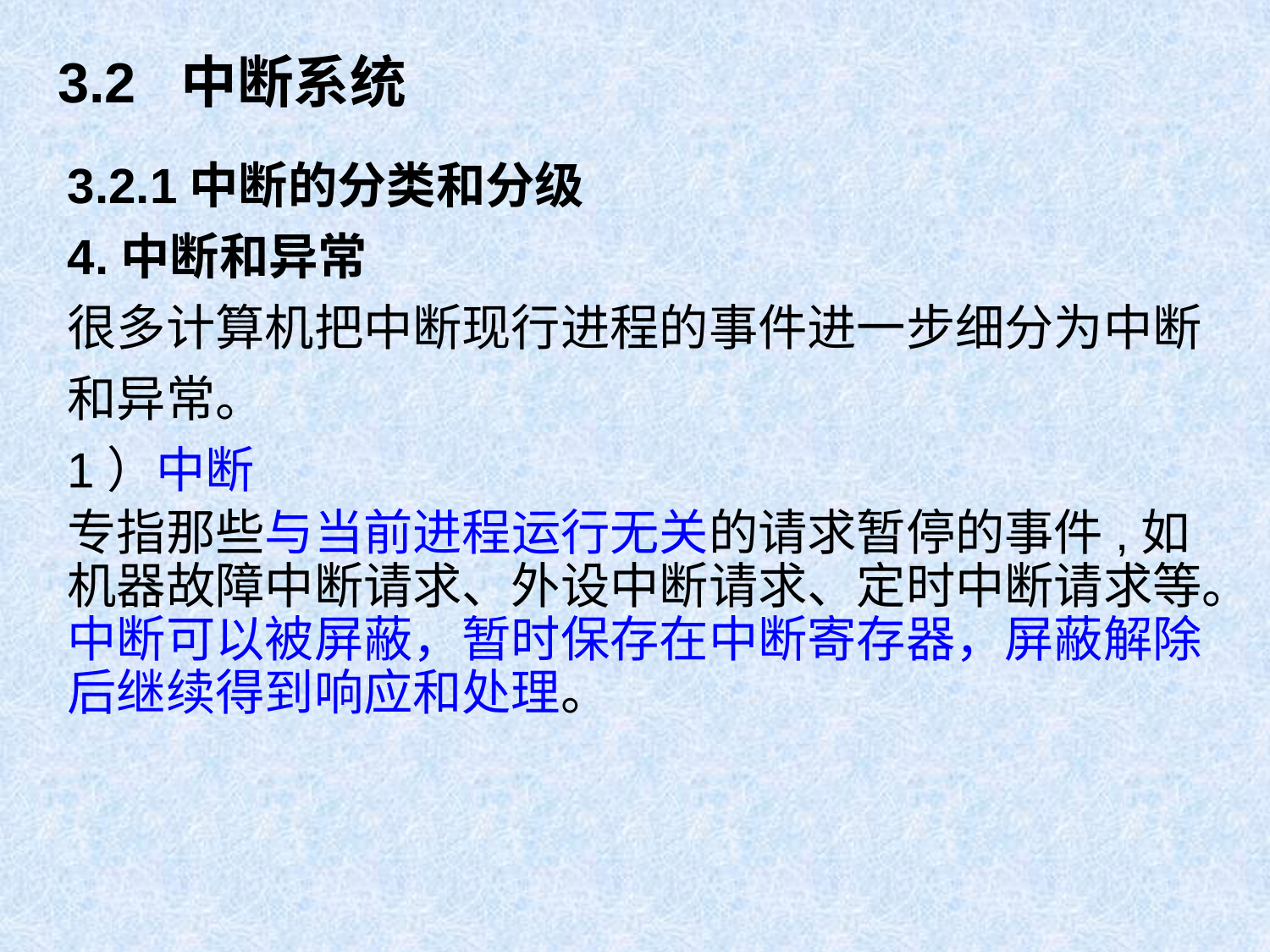

# 3.2  中断系统
3.2.1中断的分类和分级
4.中断和异常
很多计算机把中断现行进程的事件进一步细分为中断和异常。
1）中断
专指那些与当前进程运行无关的请求暂停的事件,如机器故障中断请求、外设中断请求、定时中断请求等。中断可以被屏蔽，暂时保存在中断寄存器，屏蔽解除后继续得到响应和处理。